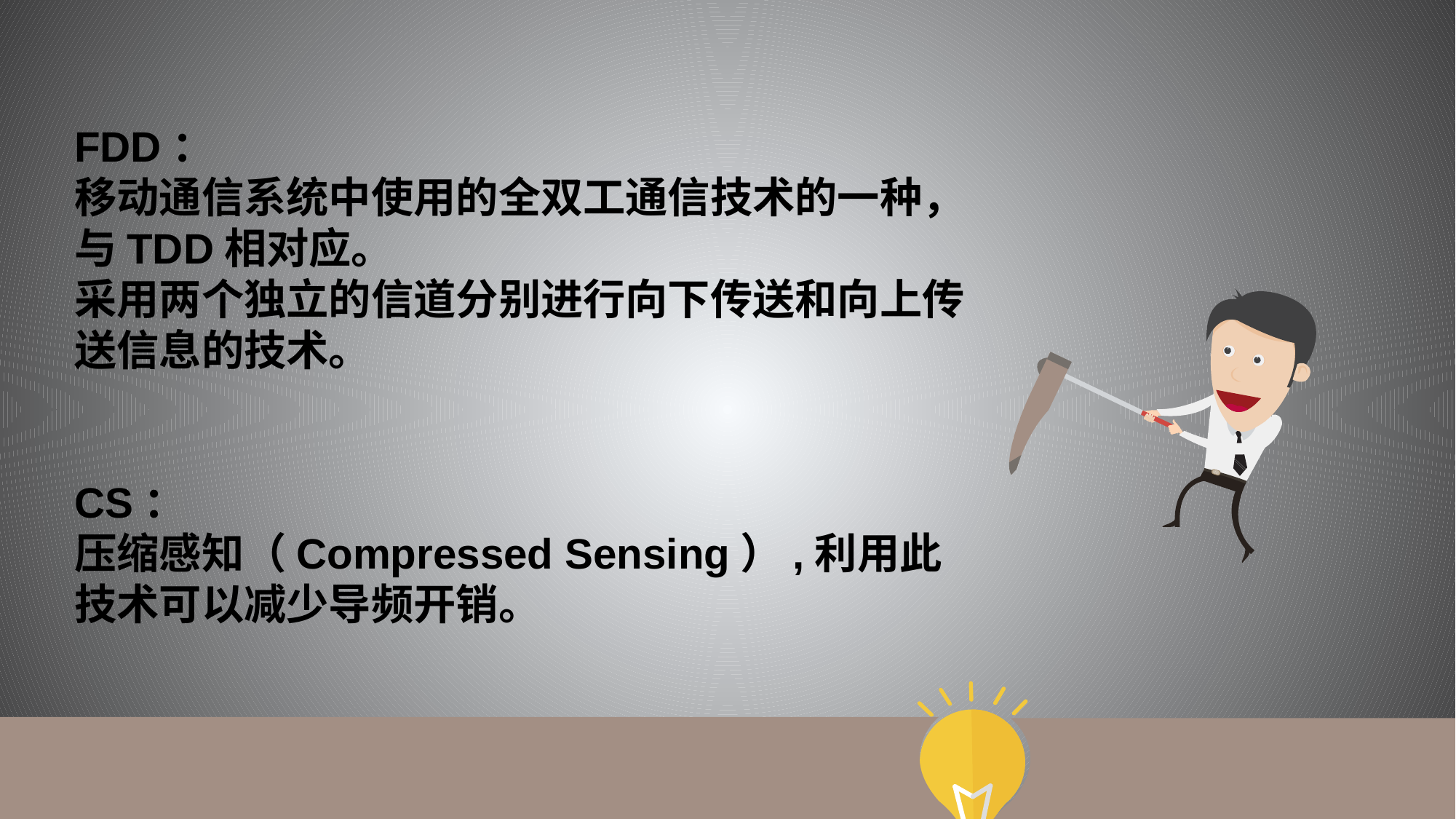

FDD：
移动通信系统中使用的全双工通信技术的一种，与TDD相对应。
采用两个独立的信道分别进行向下传送和向上传送信息的技术。

CS：
压缩感知（Compressed Sensing）,利用此技术可以减少导频开销。